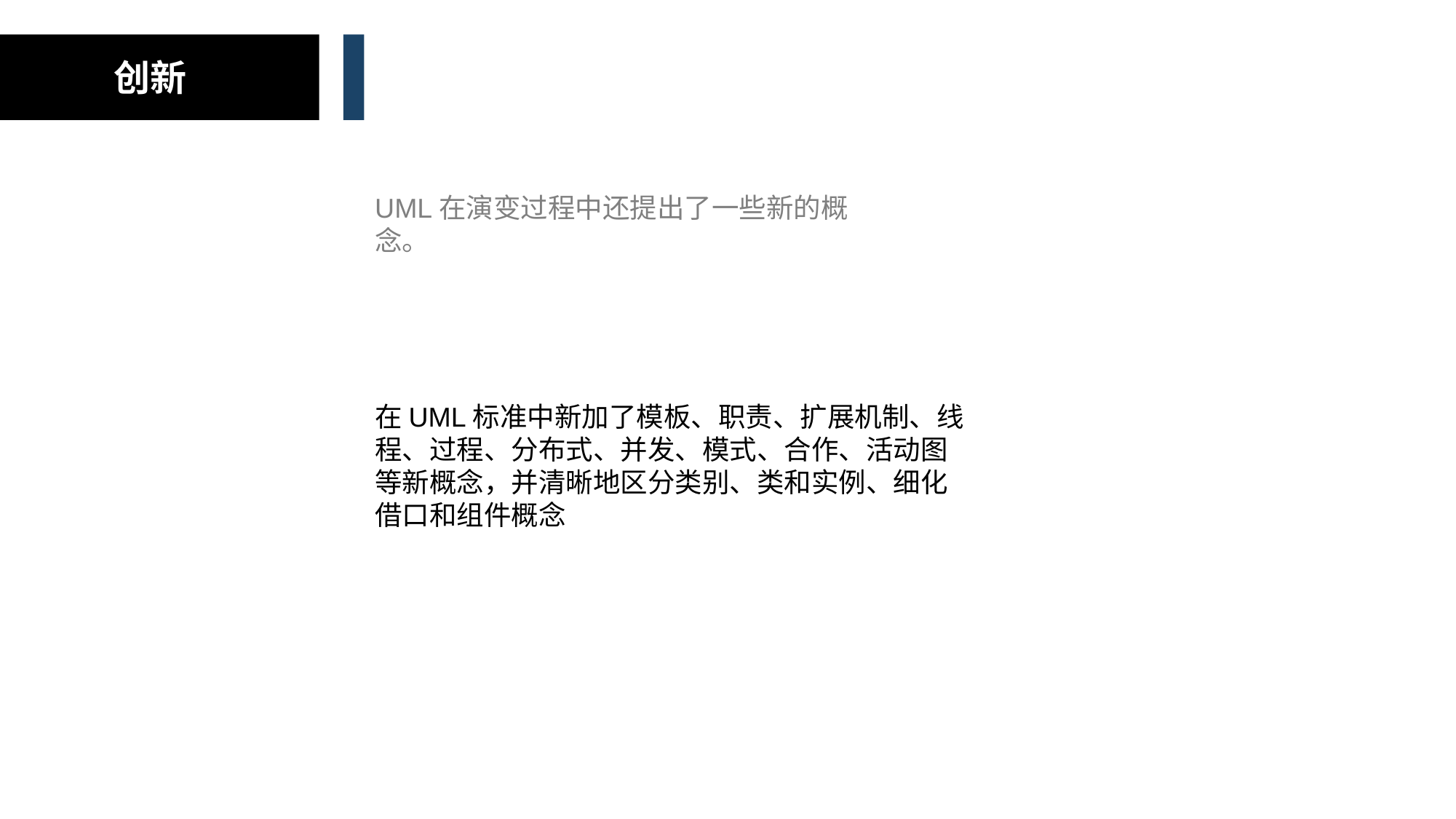

创新
UML在演变过程中还提出了一些新的概念。

在UML标准中新加了模板、职责、扩展机制、线程、过程、分布式、并发、模式、合作、活动图等新概念，并清晰地区分类别、类和实例、细化借口和组件概念